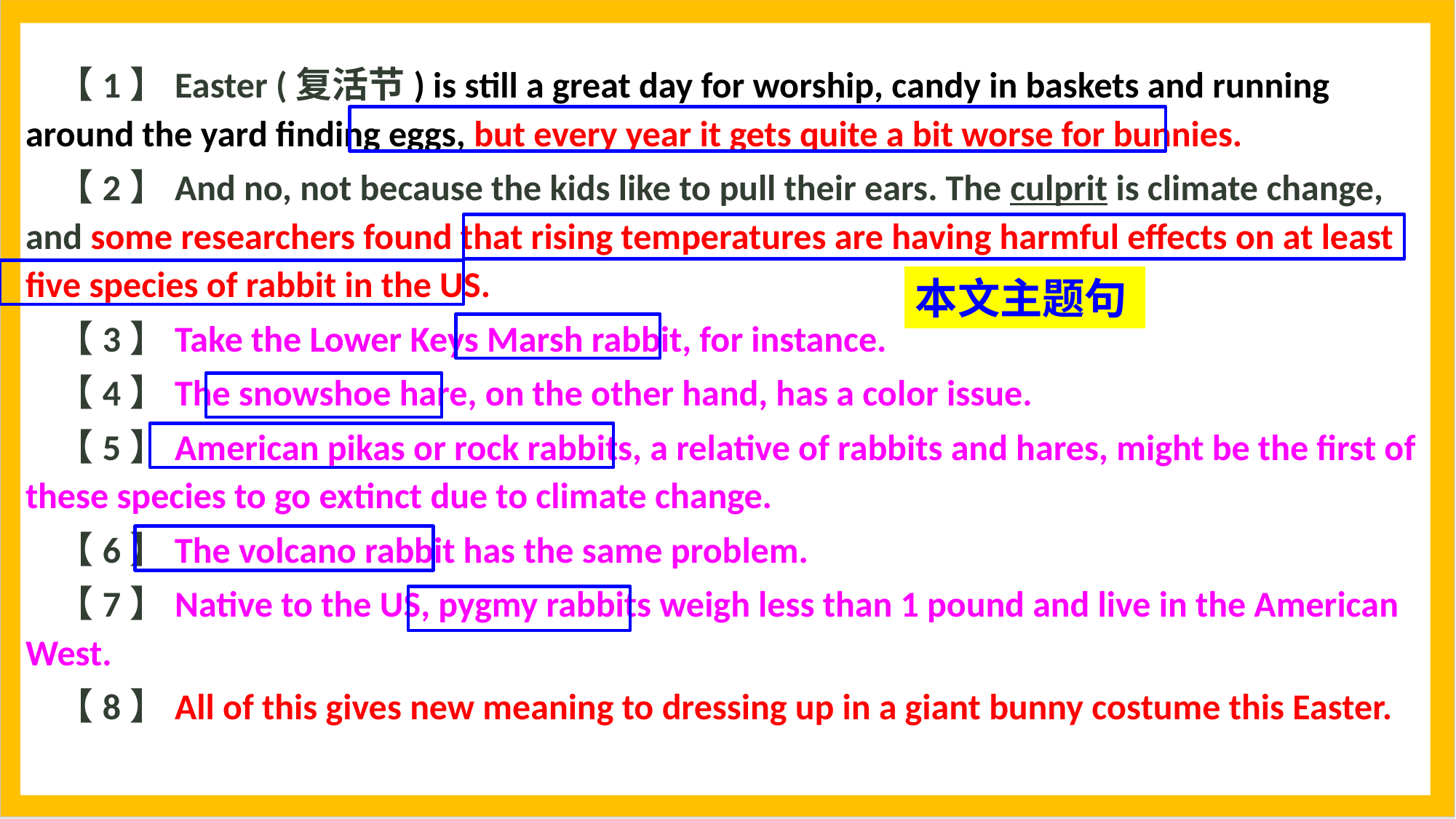

【1】Easter (复活节) is still a great day for worship, candy in baskets and running around the yard finding eggs, but every year it gets quite a bit worse for bunnies.
【2】And no, not because the kids like to pull their ears. The culprit is climate change, and some researchers found that rising temperatures are having harmful effects on at least five species of rabbit in the US.
【3】Take the Lower Keys Marsh rabbit, for instance.
【4】The snowshoe hare, on the other hand, has a color issue.
【5】American pikas or rock rabbits, a relative of rabbits and hares, might be the first of these species to go extinct due to climate change.
【6】The volcano rabbit has the same problem.
【7】Native to the US, pygmy rabbits weigh less than 1 pound and live in the American West.
【8】All of this gives new meaning to dressing up in a giant bunny costume this Easter.

本文主题句